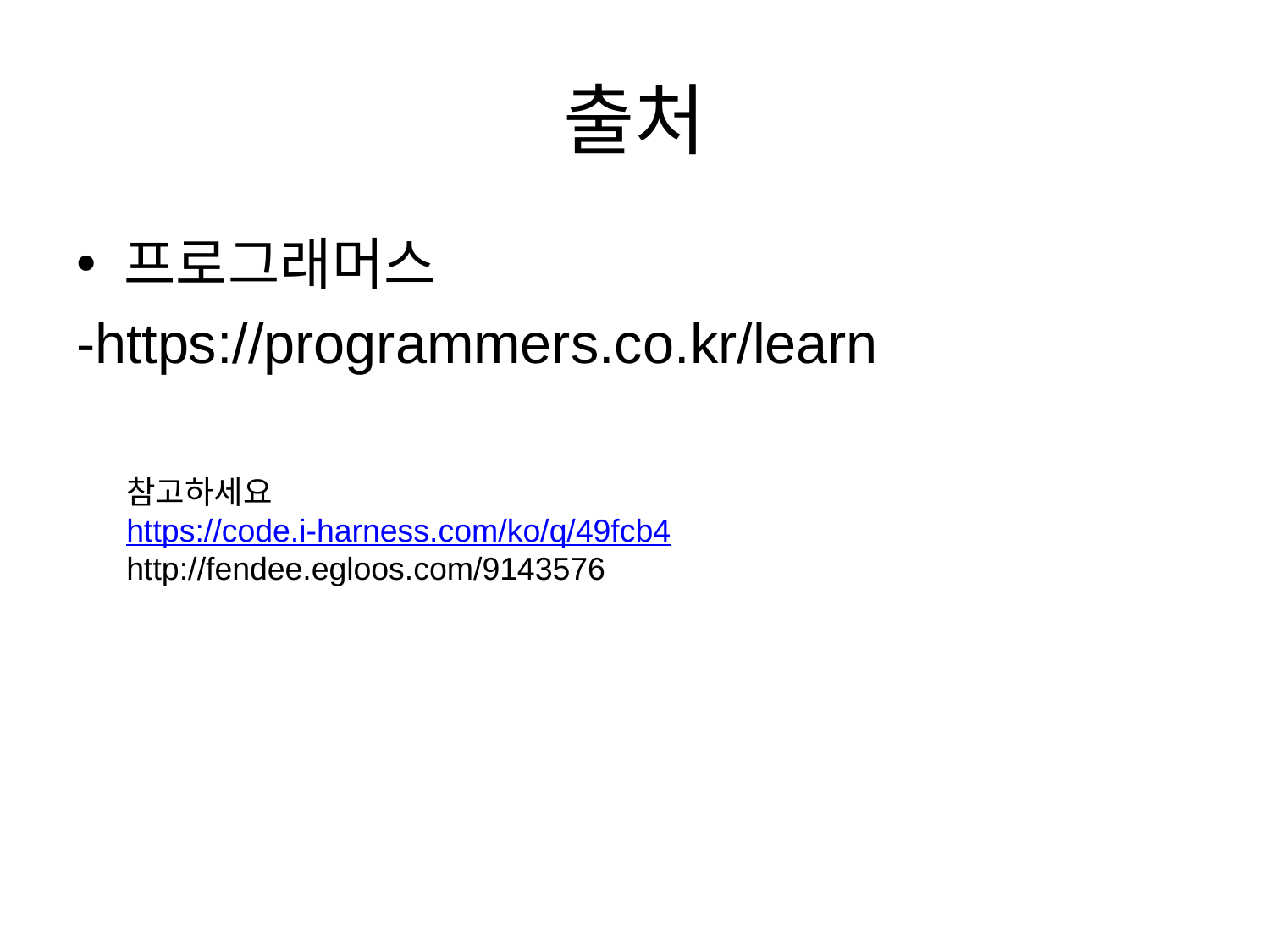

# 출처
프로그래머스
-https://programmers.co.kr/learn
참고하세요
https://code.i-harness.com/ko/q/49fcb4
http://fendee.egloos.com/9143576